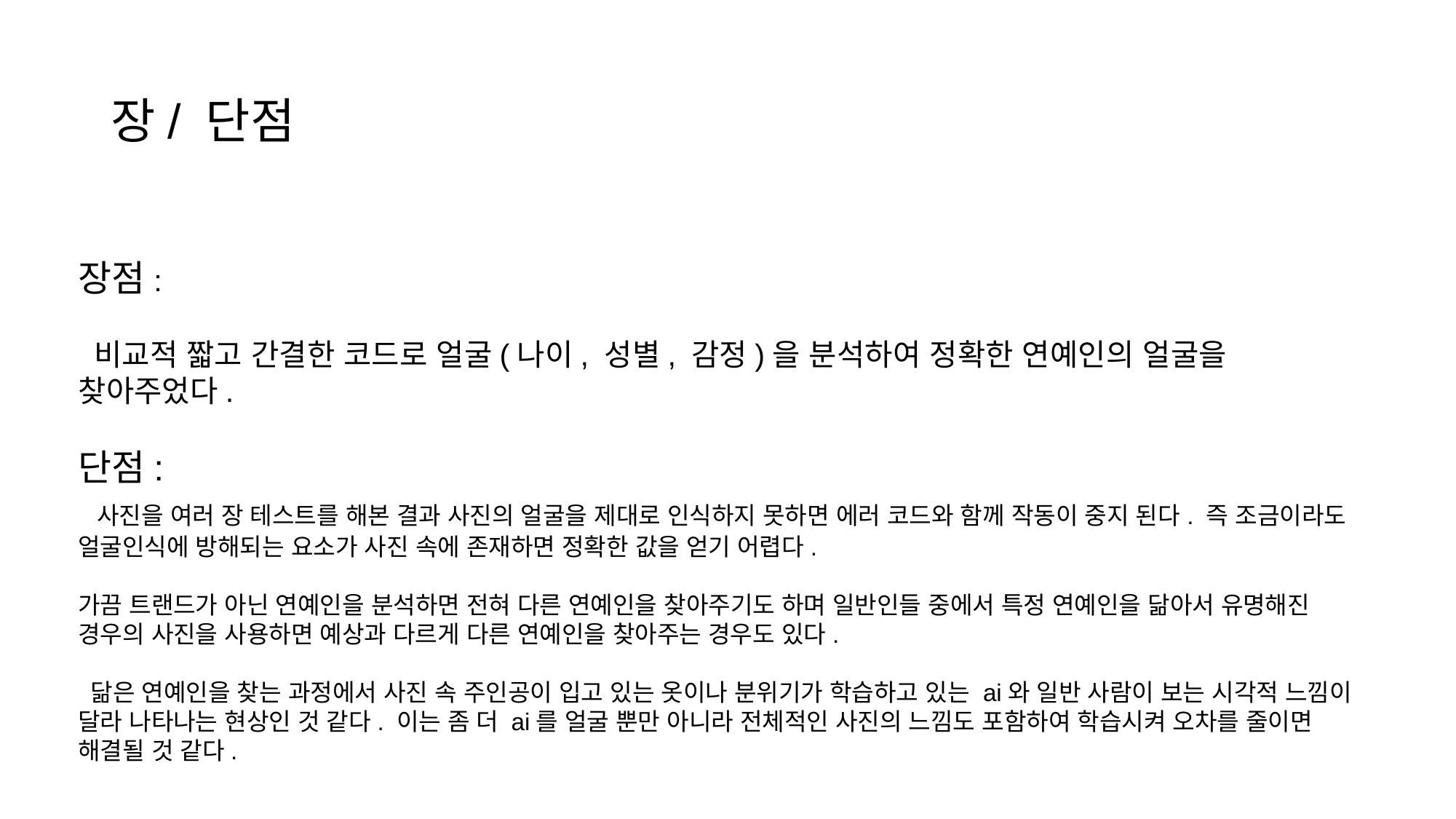

# 장/ 단점
장점:

 비교적 짧고 간결한 코드로 얼굴(나이, 성별, 감정)을 분석하여 정확한 연예인의 얼굴을 찾아주었다.

단점:
 사진을 여러 장 테스트를 해본 결과 사진의 얼굴을 제대로 인식하지 못하면 에러 코드와 함께 작동이 중지 된다. 즉 조금이라도 얼굴인식에 방해되는 요소가 사진 속에 존재하면 정확한 값을 얻기 어렵다.

가끔 트랜드가 아닌 연예인을 분석하면 전혀 다른 연예인을 찾아주기도 하며 일반인들 중에서 특정 연예인을 닮아서 유명해진 경우의 사진을 사용하면 예상과 다르게 다른 연예인을 찾아주는 경우도 있다.

 닮은 연예인을 찾는 과정에서 사진 속 주인공이 입고 있는 옷이나 분위기가 학습하고 있는 ai와 일반 사람이 보는 시각적 느낌이 달라 나타나는 현상인 것 같다. 이는 좀 더 ai를 얼굴 뿐만 아니라 전체적인 사진의 느낌도 포함하여 학습시켜 오차를 줄이면 해결될 것 같다.